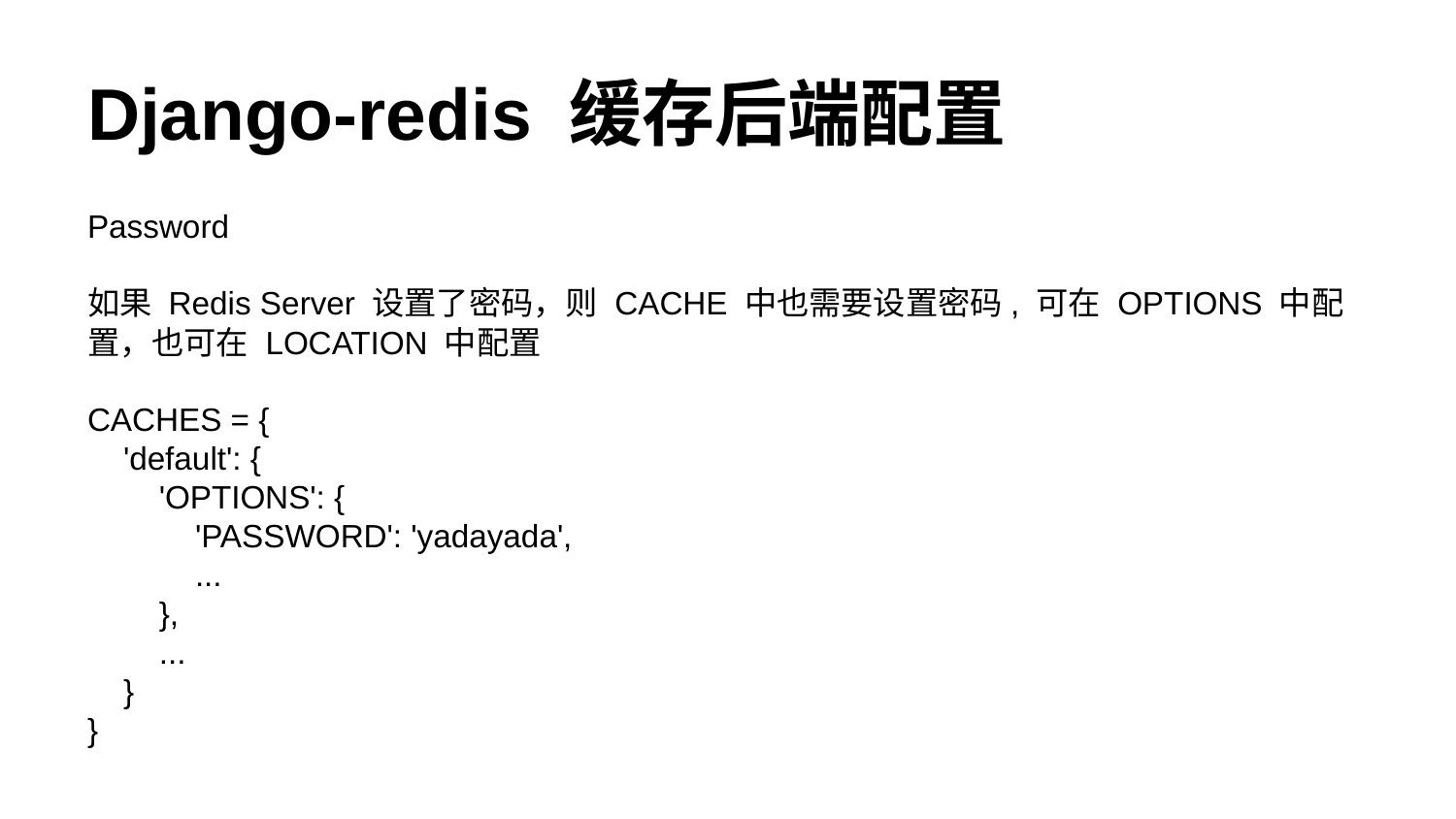

# Django-redis 缓存后端配置
Password

如果 Redis Server 设置了密码，则 CACHE 中也需要设置密码, 可在 OPTIONS 中配置，也可在 LOCATION 中配置

CACHES = {
    'default': {
        'OPTIONS': {
            'PASSWORD': 'yadayada',
            ...
        },
        ...
    }
}